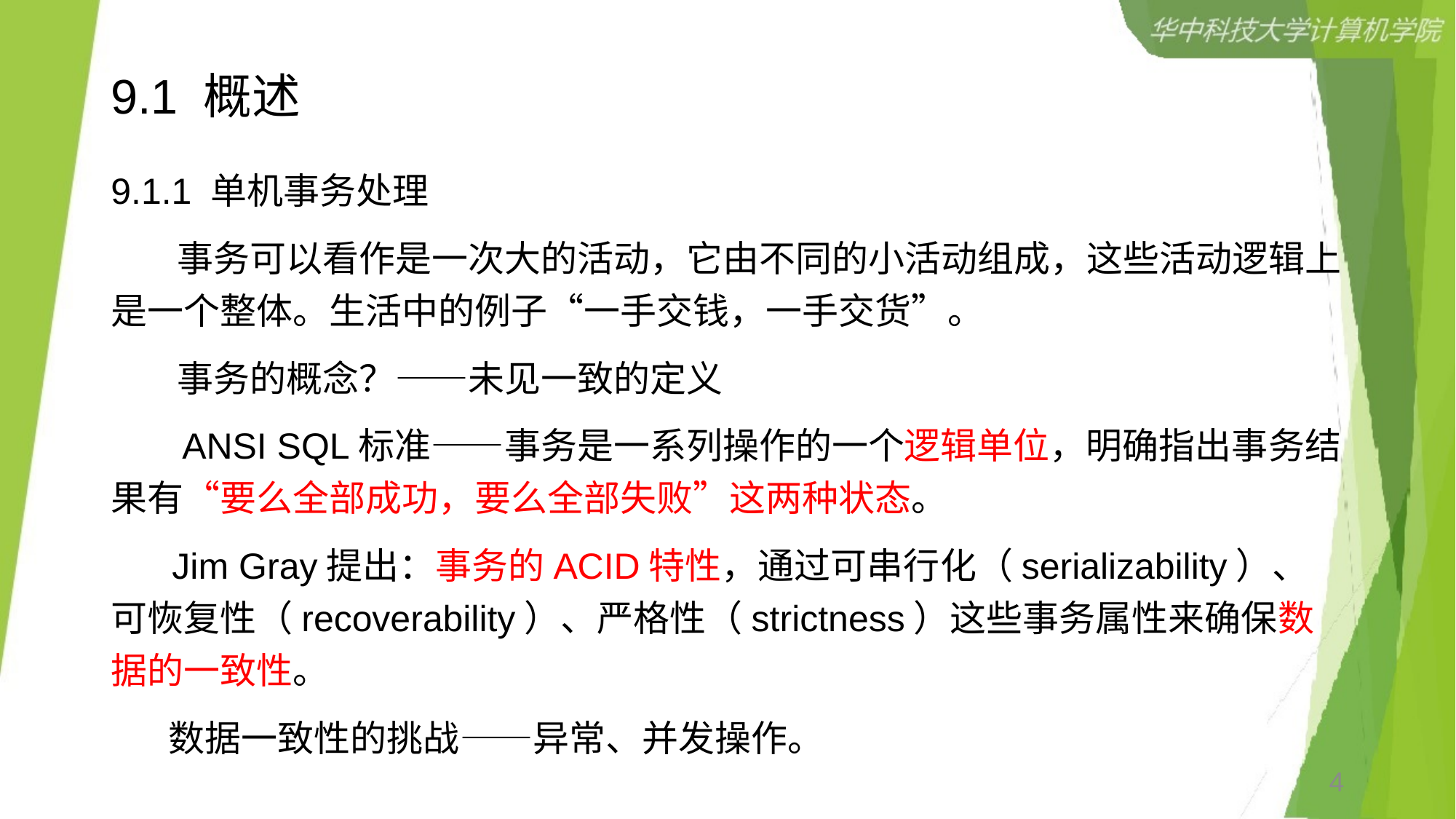

# 9.1 概述
9.1.1 单机事务处理
       事务可以看作是一次大的活动，它由不同的小活动组成，这些活动逻辑上是一个整体。生活中的例子“一手交钱，一手交货”。
       事务的概念？——未见一致的定义
       ANSI SQL标准——事务是一系列操作的一个逻辑单位，明确指出事务结果有“要么全部成功，要么全部失败”这两种状态。
      Jim Gray提出：事务的ACID特性，通过可串行化（serializability）、可恢复性（recoverability）、严格性（strictness）这些事务属性来确保数据的一致性。
      数据一致性的挑战——异常、并发操作。
4